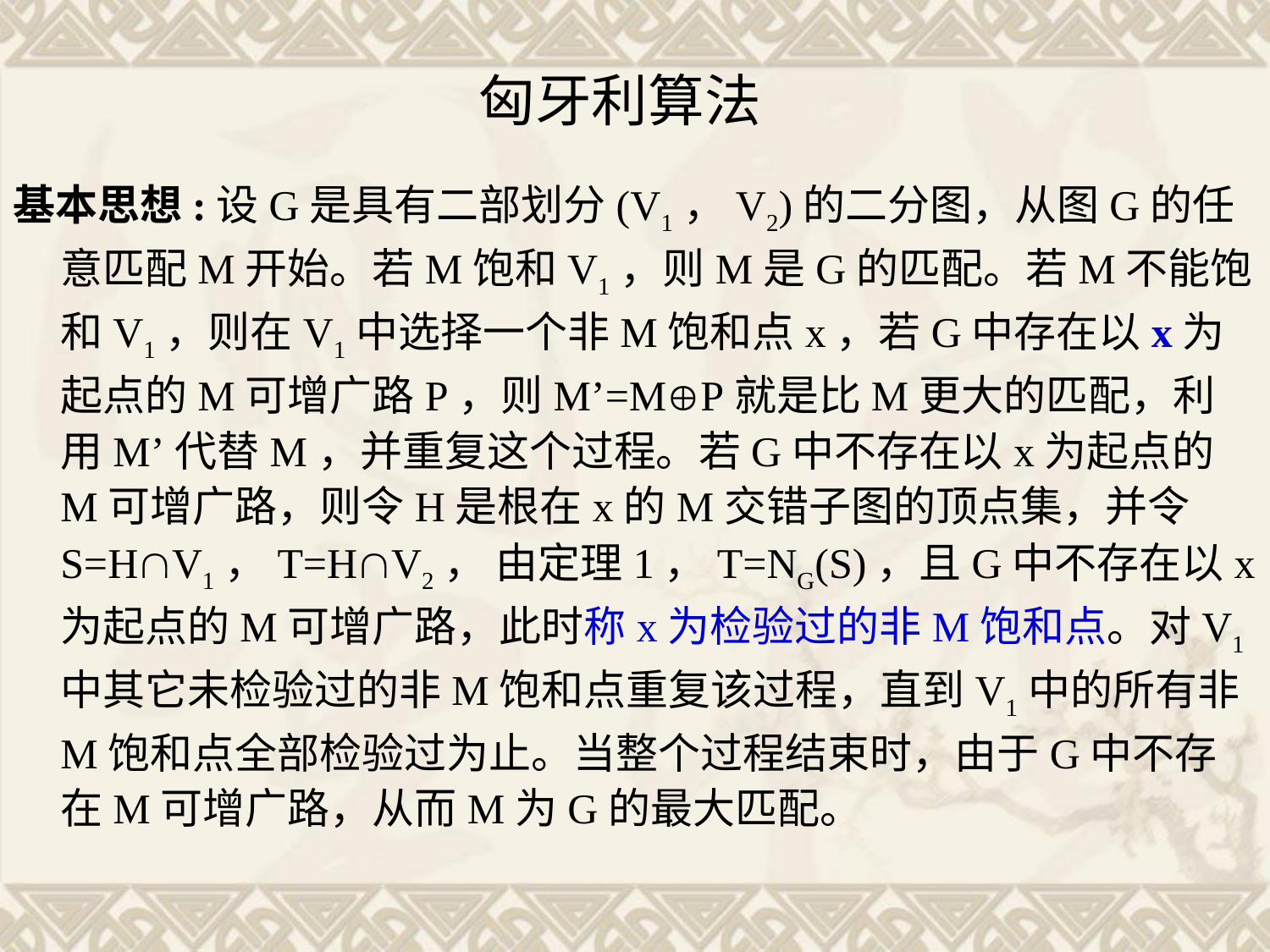

# 匈牙利算法
基本思想:设G是具有二部划分(V1，V2)的二分图，从图G的任意匹配M开始。若M饱和V1，则M是G的匹配。若M不能饱和V1，则在V1中选择一个非M饱和点x，若G中存在以x为起点的M可增广路P，则M’=M⊕P就是比M更大的匹配，利用M’代替M，并重复这个过程。若G中不存在以x为起点的M可增广路，则令H是根在x的M交错子图的顶点集，并令S=H∩V1，T=H∩V2， 由定理1，T=NG(S)，且G中不存在以x为起点的M可增广路，此时称x为检验过的非M饱和点。对V1中其它未检验过的非M饱和点重复该过程，直到V1中的所有非M饱和点全部检验过为止。当整个过程结束时，由于G中不存在M可增广路，从而M为G的最大匹配。